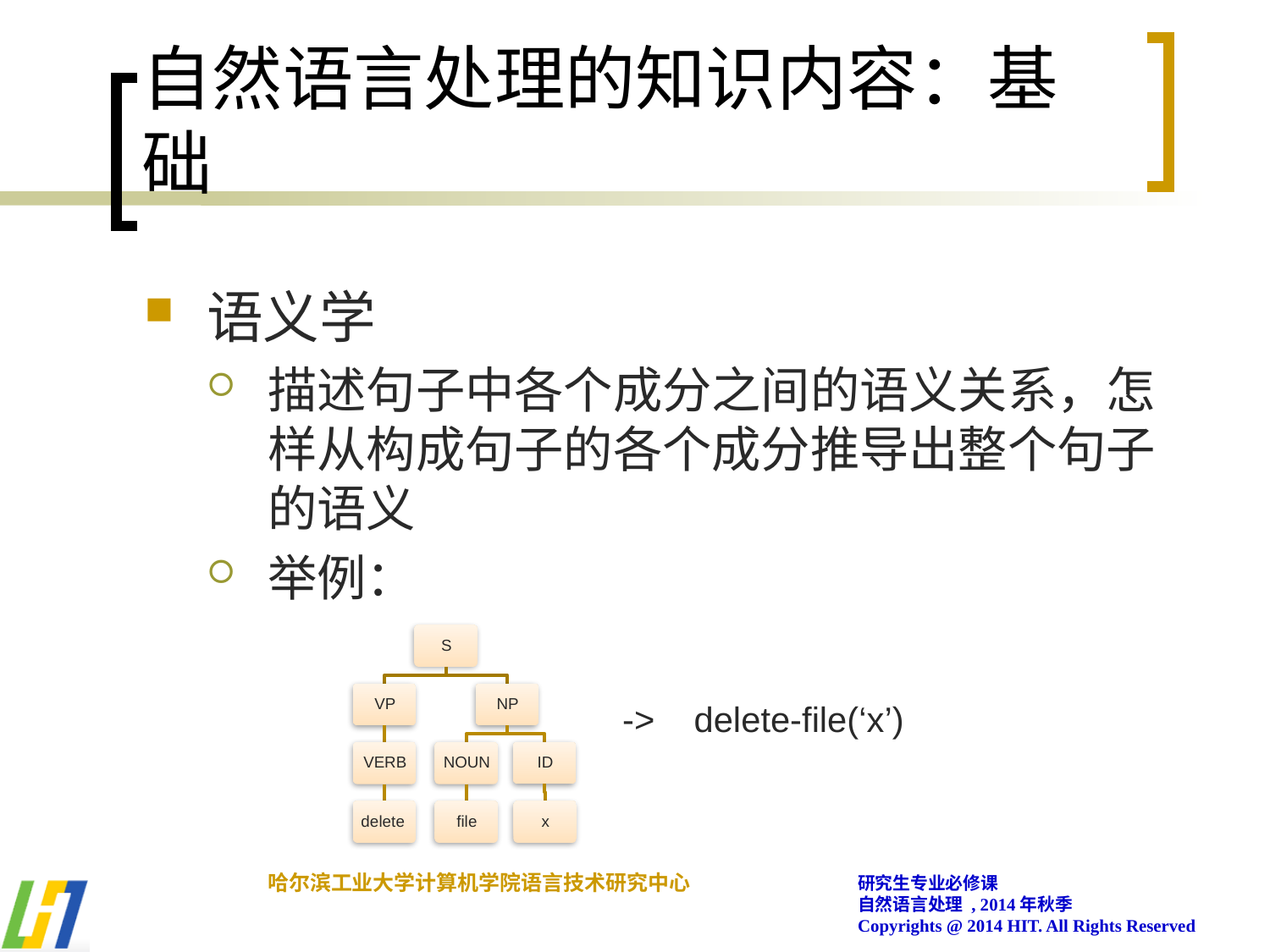

# 自然语言处理的知识内容：基础
语义学
描述句子中各个成分之间的语义关系，怎样从构成句子的各个成分推导出整个句子的语义
举例：

	->    delete-file(‘x’)
S
VP
VERB
delete
NP
NOUN
file
ID
x
哈尔滨工业大学计算机学院语言技术研究中心
研究生专业必修课
自然语言处理 , 2014年秋季
Copyrights @ 2014 HIT. All Rights Reserved